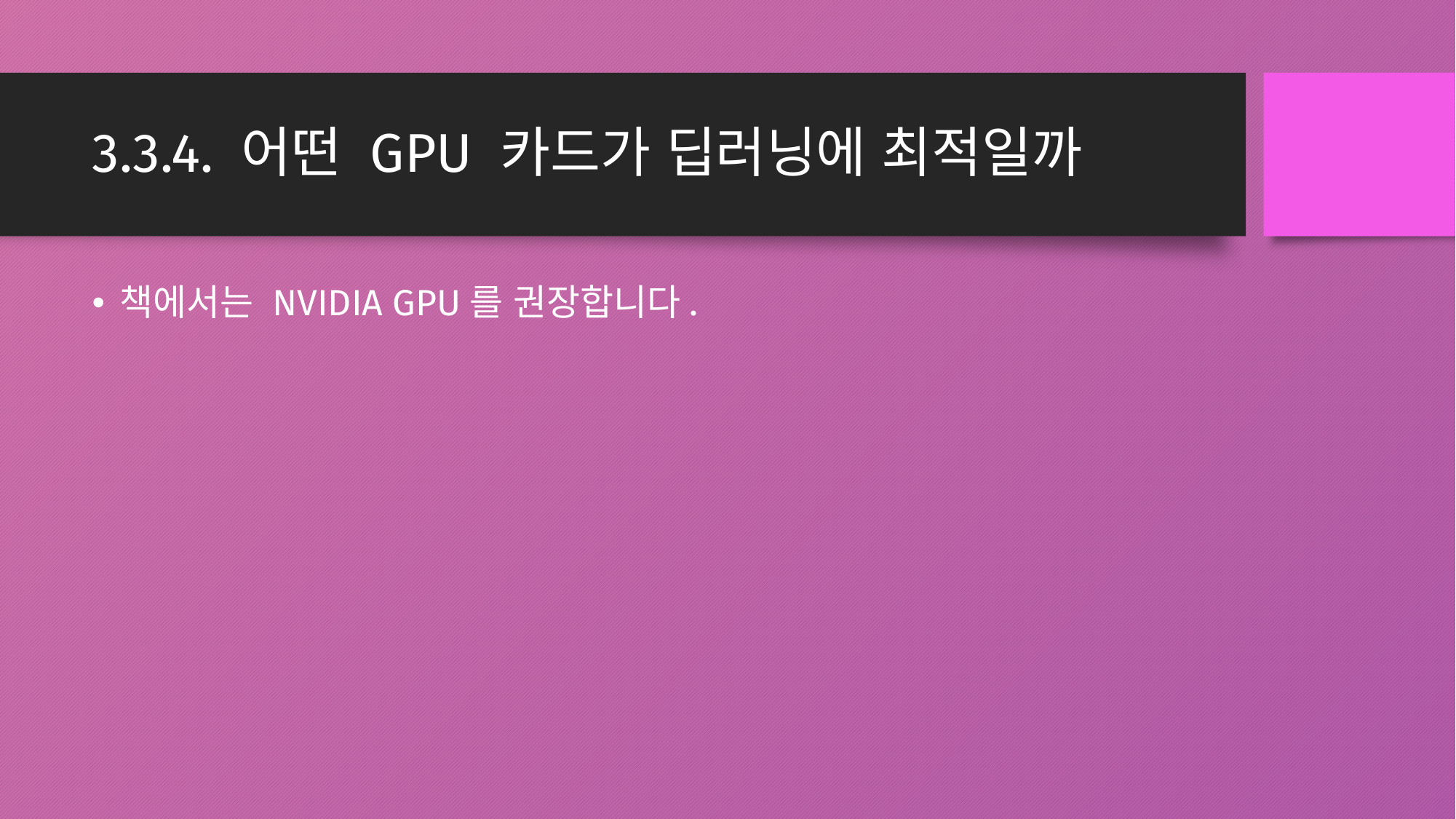

# 3.3.4. 어떤 GPU 카드가 딥러닝에 최적일까
책에서는 NVIDIA GPU를 권장합니다.